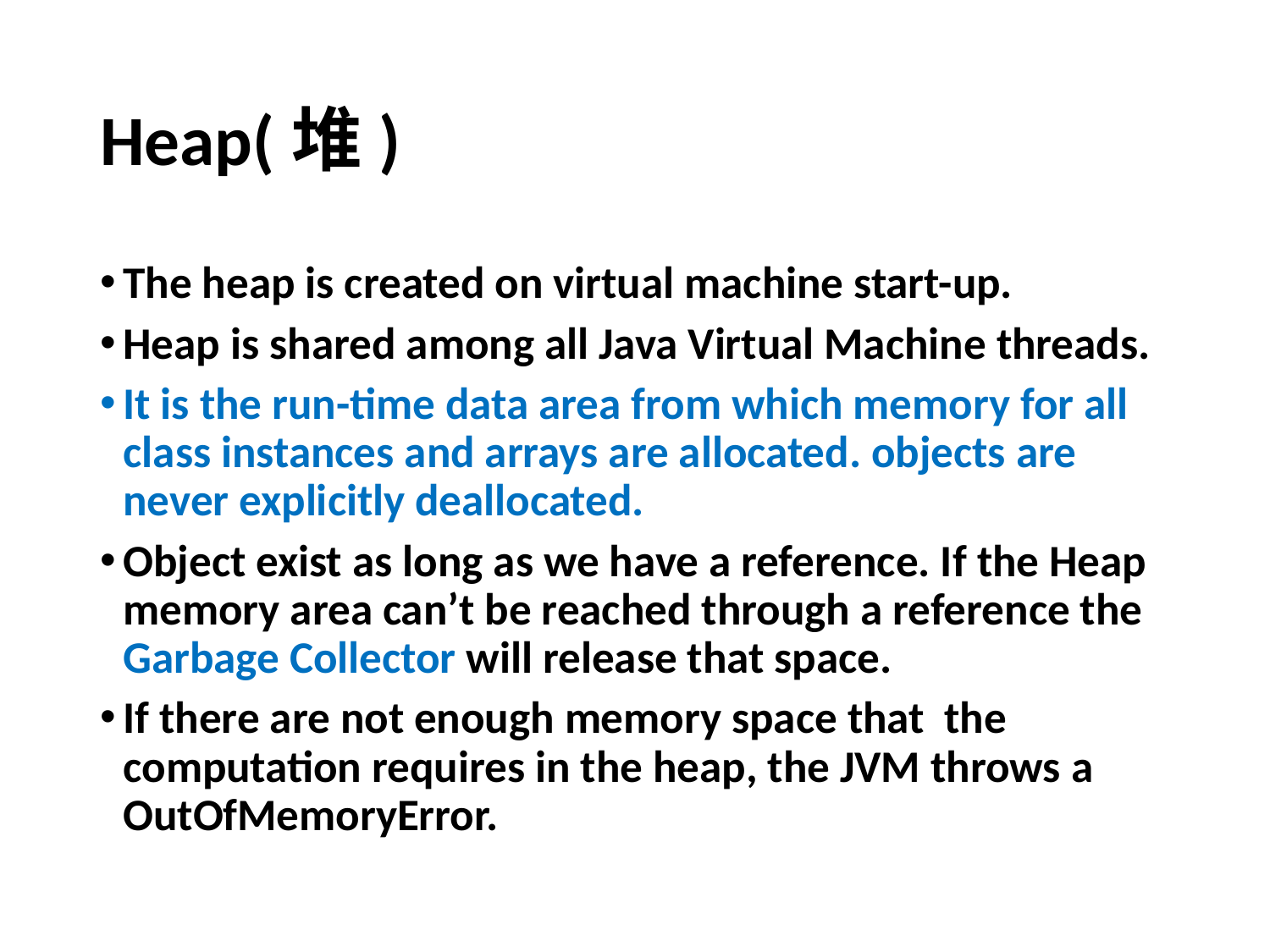

# Heap(堆)
The heap is created on virtual machine start-up.
Heap is shared among all Java Virtual Machine threads.
It is the run-time data area from which memory for all class instances and arrays are allocated. objects are never explicitly deallocated.
Object exist as long as we have a reference. If the Heap memory area can’t be reached through a reference the Garbage Collector will release that space.
If there are not enough memory space that  the computation requires in the heap, the JVM throws a OutOfMemoryError.